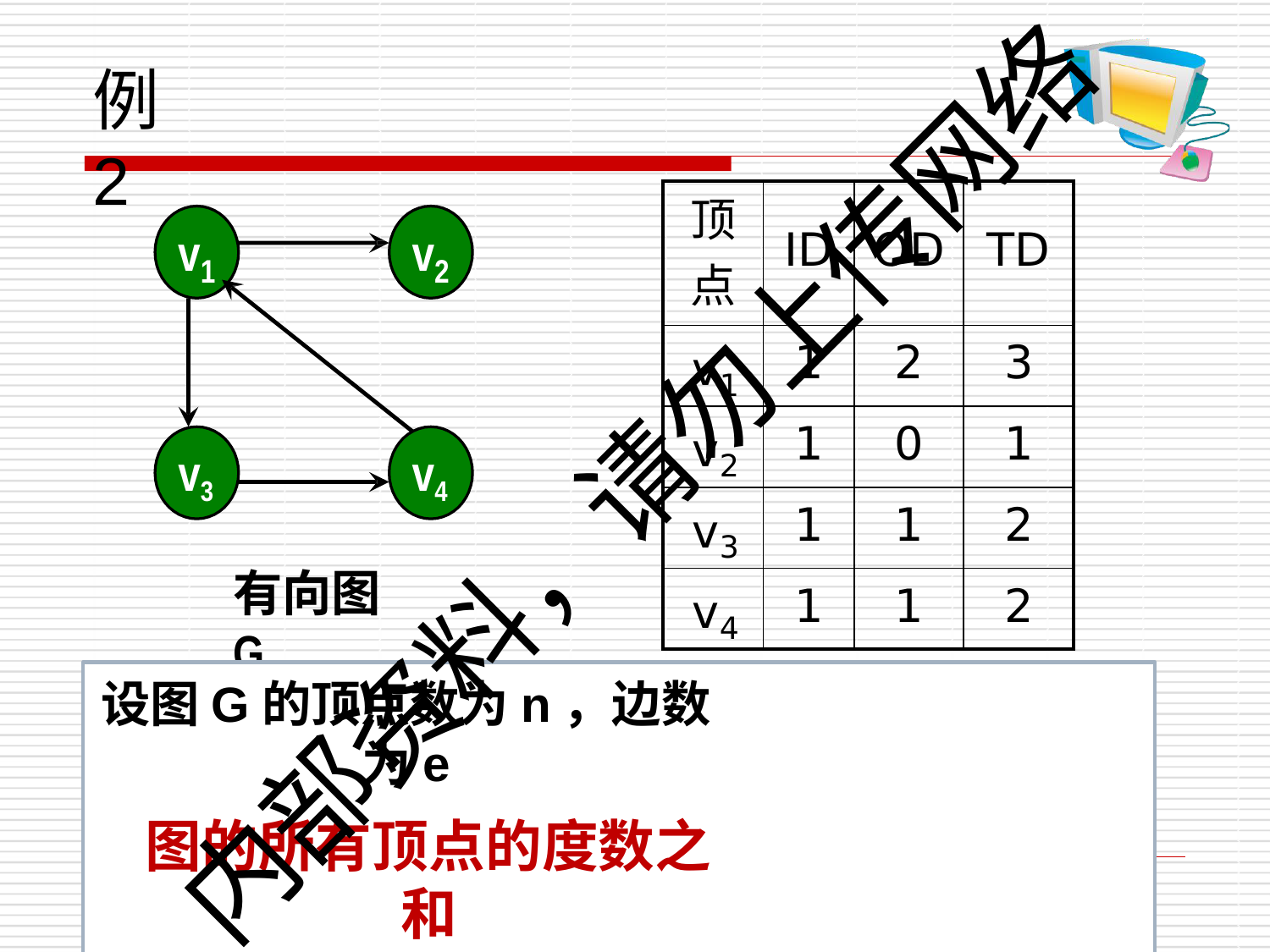

# 例2

| 顶 点 | ID | OD | TD |
| --- | --- | --- | --- |
| v1 | 1 | 2 | 3 |
| v2 | 1 | 0 | 1 |
| v3 | 1 | 1 | 2 |
| v4 | 1 | 1 | 2 |

v
v

1
2

内部资料，请勿上传网络
v3
v4

有向图G2
设图G的顶点数为n，边数为e
图的所有顶点的度数之和	= 2*e

数据结构 page 12